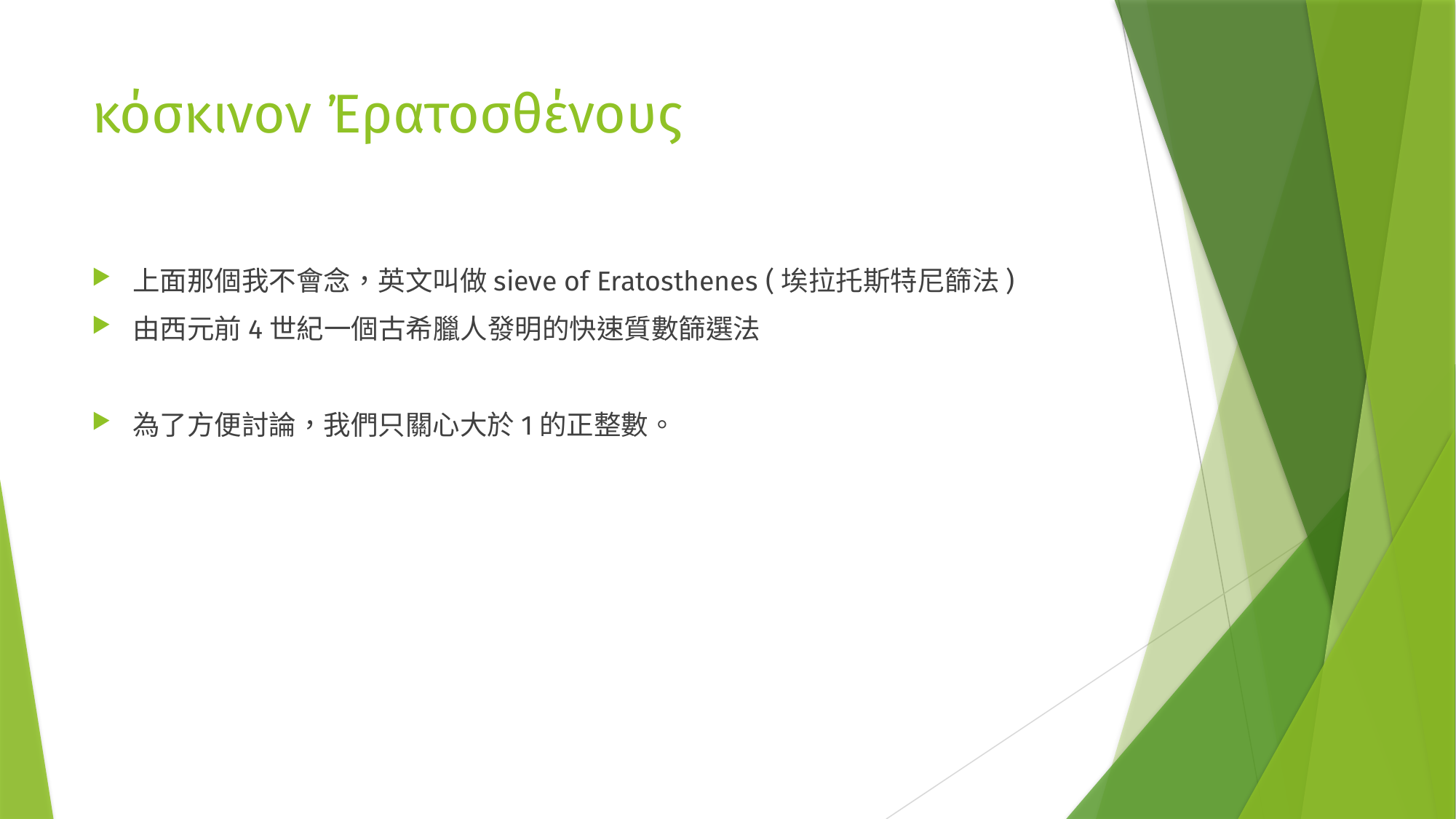

# κόσκινον Ἐρατοσθένους
上面那個我不會念，英文叫做sieve of Eratosthenes (埃拉托斯特尼篩法)
由西元前4世紀一個古希臘人發明的快速質數篩選法

為了方便討論，我們只關心大於1的正整數。